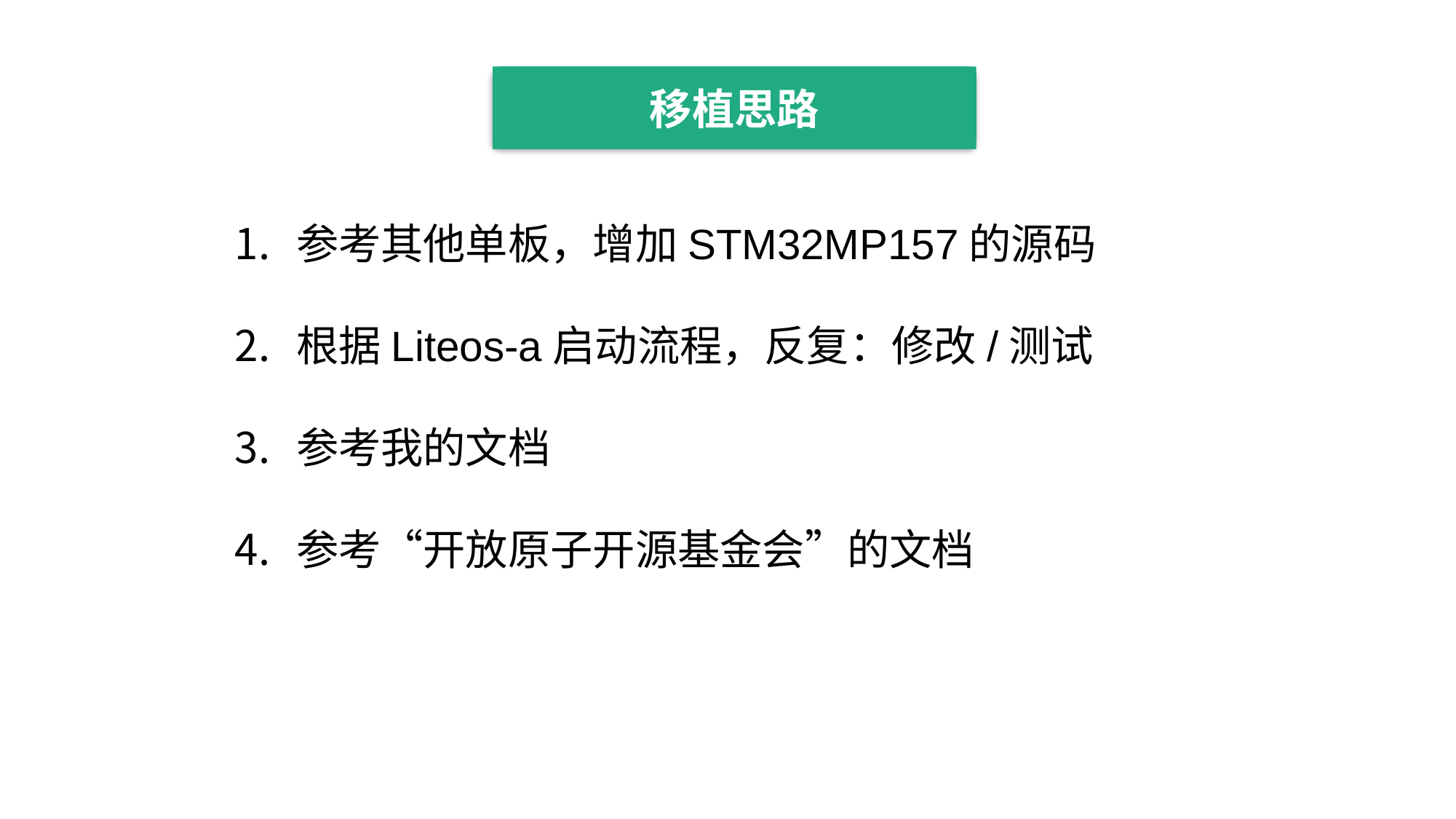

移植思路
参考其他单板，增加STM32MP157的源码

根据Liteos-a启动流程，反复：修改/测试

参考我的文档

参考“开放原子开源基金会”的文档